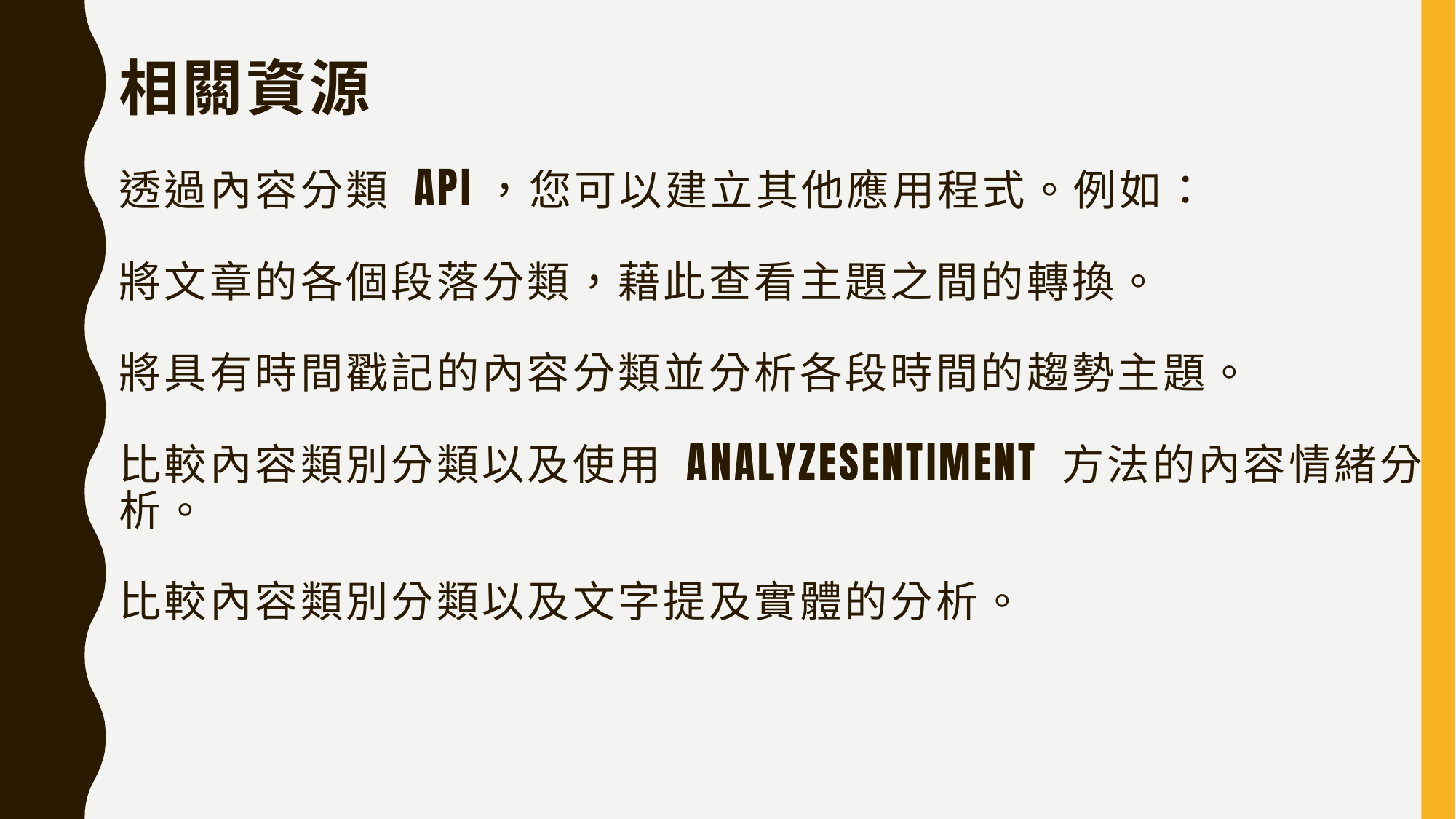

# 相關資源 透過內容分類 API，您可以建立其他應用程式。例如： 將文章的各個段落分類，藉此查看主題之間的轉換。 將具有時間戳記的內容分類並分析各段時間的趨勢主題。 比較內容類別分類以及使用 analyzeSentiment 方法的內容情緒分析。 比較內容類別分類以及文字提及實體的分析。